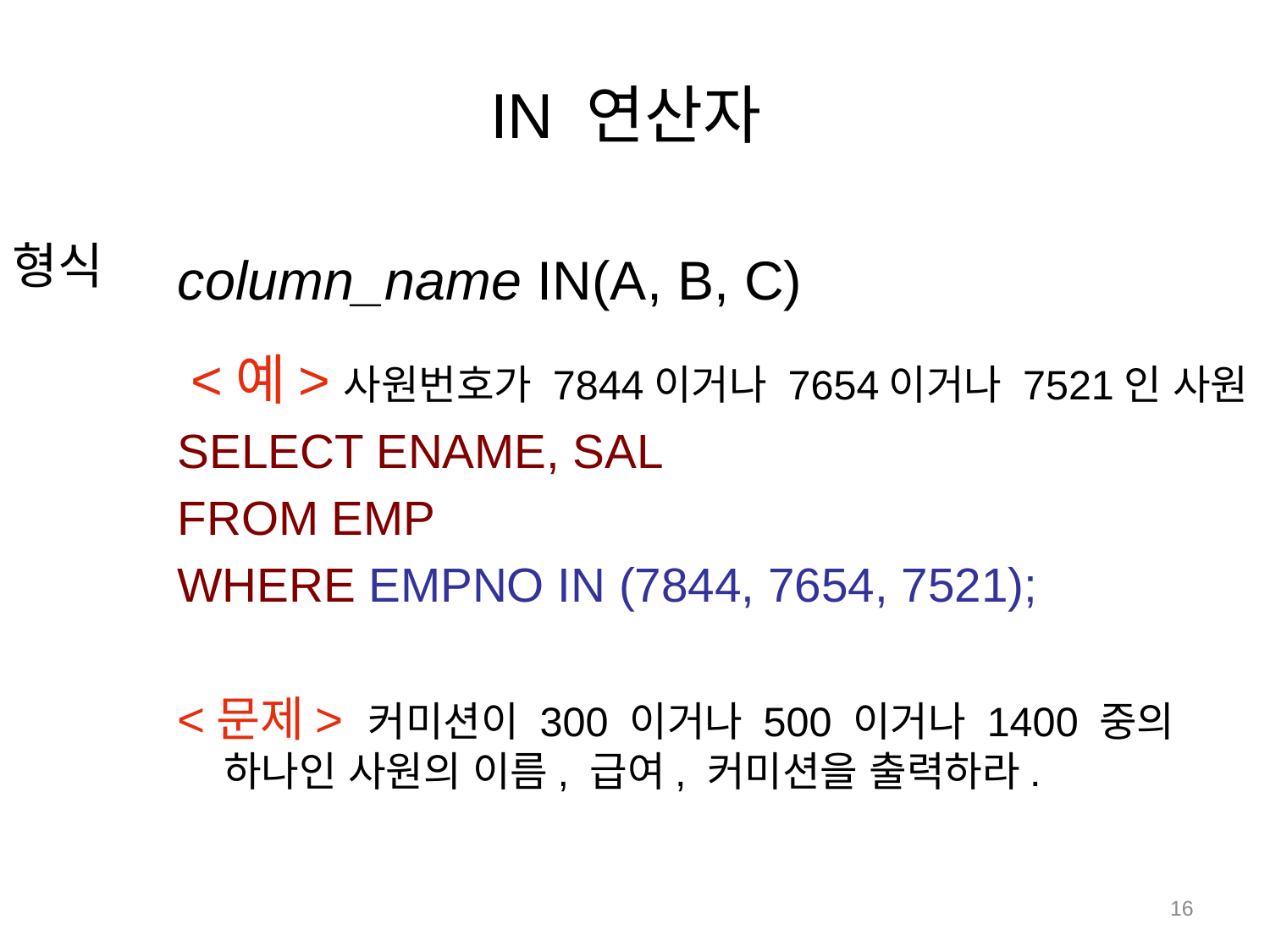

# IN 연산자
형식
column_name IN(A, B, C)

 <예>사원번호가 7844이거나 7654이거나 7521인 사원
SELECT ENAME, SAL
FROM EMP
WHERE EMPNO IN (7844, 7654, 7521);

<문제> 커미션이 300 이거나 500 이거나 1400 중의 하나인 사원의 이름, 급여, 커미션을 출력하라.

16